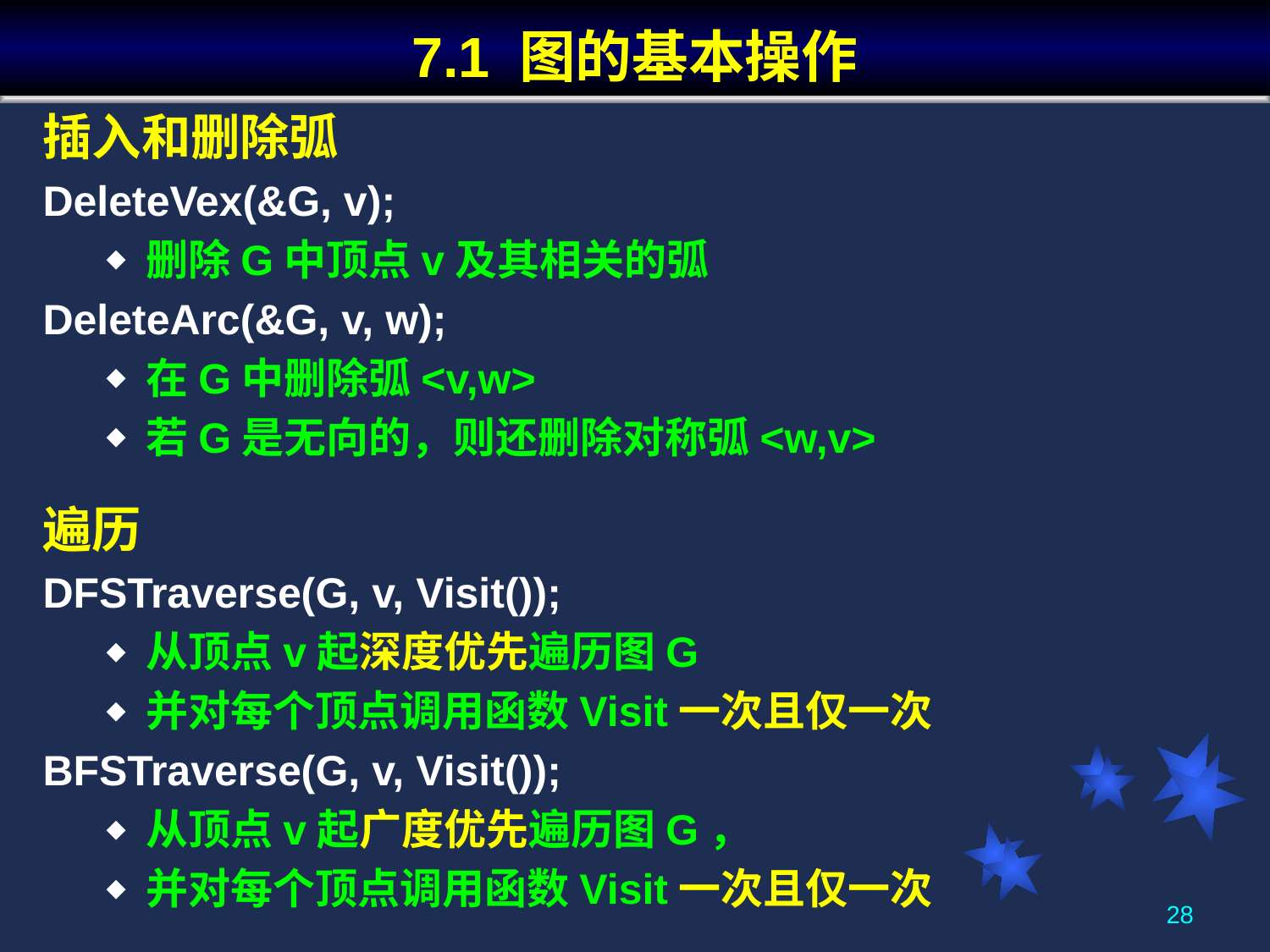

# 7.1 图的基本操作
插入和删除弧
DeleteVex(&G, v);
删除G中顶点v及其相关的弧
DeleteArc(&G, v, w);
在G中删除弧<v,w>
若G是无向的，则还删除对称弧<w,v>

遍历
DFSTraverse(G, v, Visit());
从顶点v起深度优先遍历图G
并对每个顶点调用函数Visit一次且仅一次
BFSTraverse(G, v, Visit());
从顶点v起广度优先遍历图G，
并对每个顶点调用函数Visit一次且仅一次

28